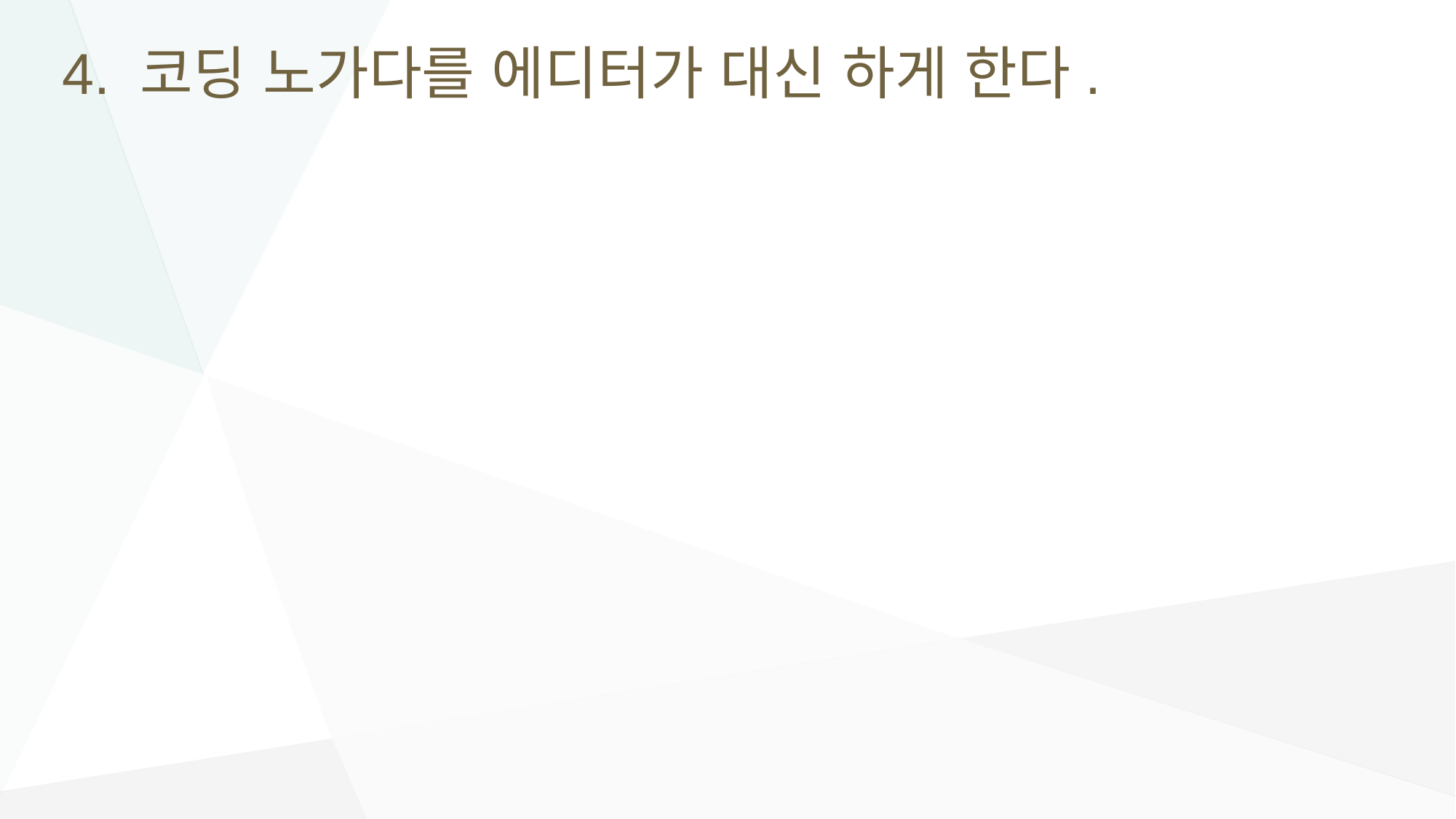

# 4. 코딩 노가다를 에디터가 대신 하게 한다.